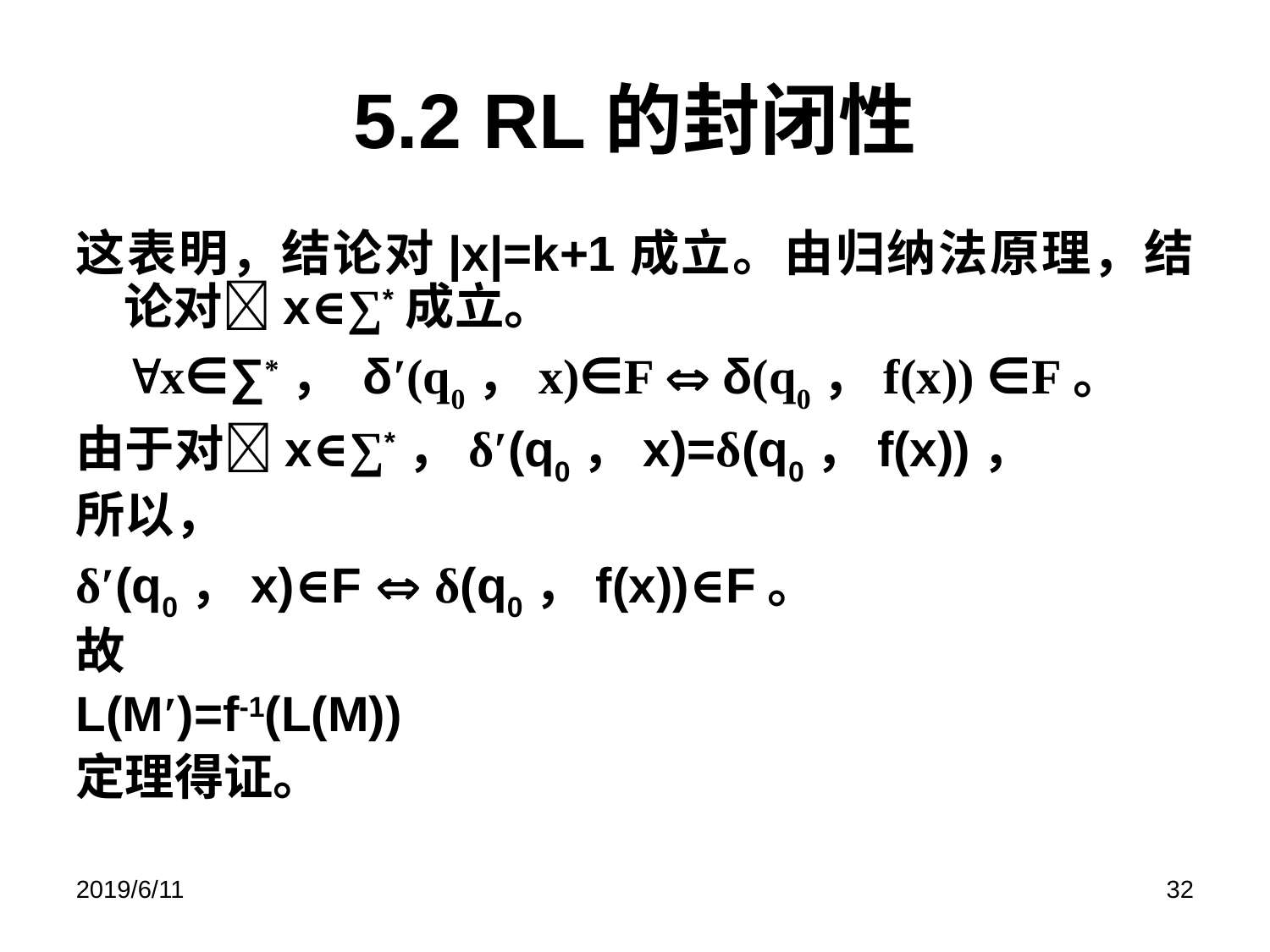

# 5.2 RL的封闭性
这表明，结论对|x|=k+1成立。由归纳法原理，结论对∀x∈∑*成立。
    ∀x∈∑*， δ′(q0，x)∈F ⇔ δ(q0，f(x)) ∈F。
由于对∀x∈∑*，δ′(q0，x)=δ(q0，f(x))，
所以，
δ′(q0，x)∈F ⇔ δ(q0，f(x))∈F。
故
L(M′)=f-1(L(M))
定理得证。
2019/6/11
32